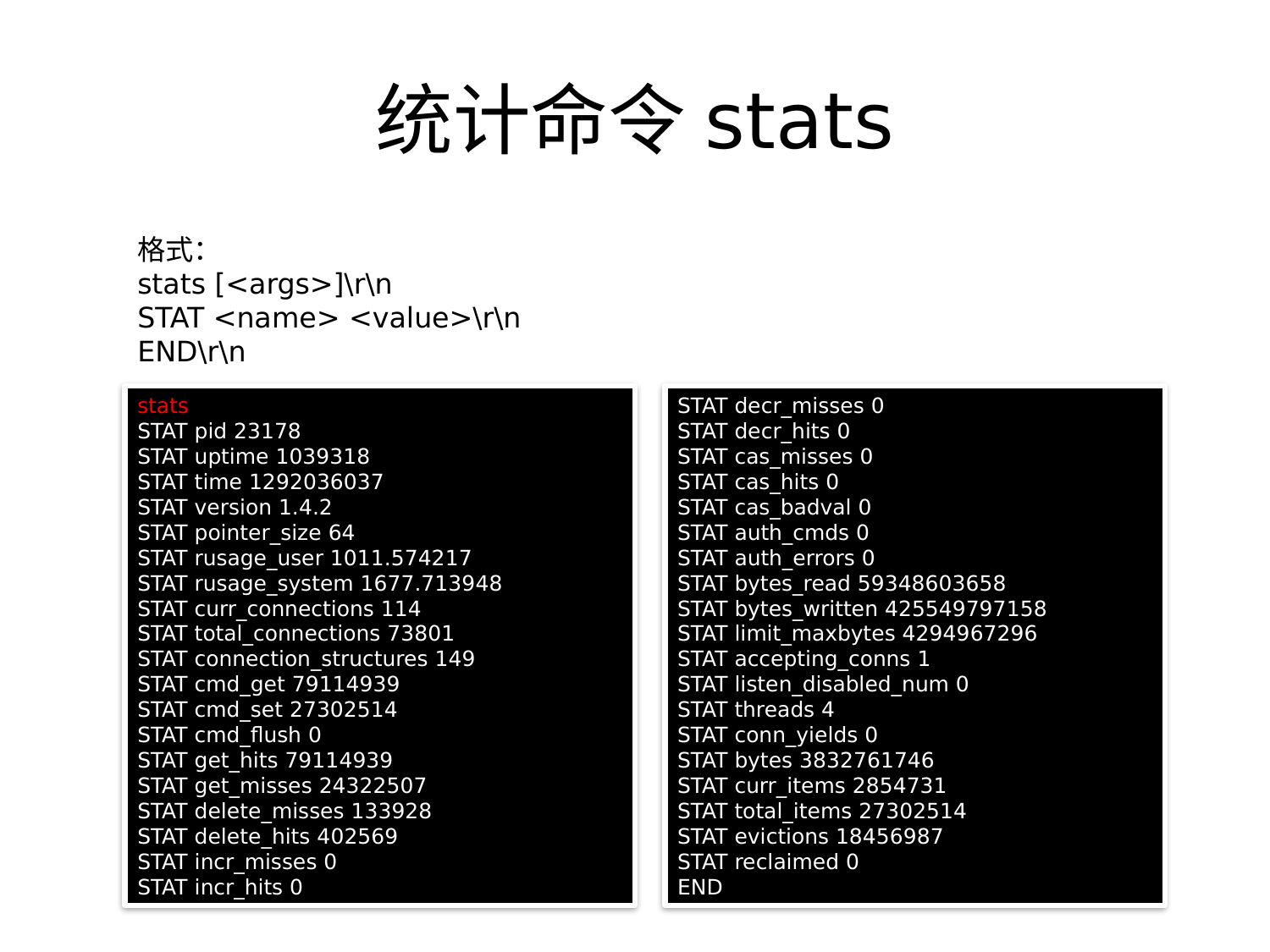

# 统计命令stats
格式：
stats [<args>]\r\n
STAT <name> <value>\r\n
END\r\n
stats
STAT pid 23178
STAT uptime 1039318
STAT time 1292036037
STAT version 1.4.2
STAT pointer_size 64
STAT rusage_user 1011.574217
STAT rusage_system 1677.713948
STAT curr_connections 114
STAT total_connections 73801
STAT connection_structures 149
STAT cmd_get 79114939
STAT cmd_set 27302514
STAT cmd_flush 0
STAT get_hits 79114939
STAT get_misses 24322507
STAT delete_misses 133928
STAT delete_hits 402569
STAT incr_misses 0
STAT incr_hits 0
STAT decr_misses 0
STAT decr_hits 0
STAT cas_misses 0
STAT cas_hits 0
STAT cas_badval 0
STAT auth_cmds 0
STAT auth_errors 0
STAT bytes_read 59348603658
STAT bytes_written 425549797158
STAT limit_maxbytes 4294967296
STAT accepting_conns 1
STAT listen_disabled_num 0
STAT threads 4
STAT conn_yields 0
STAT bytes 3832761746
STAT curr_items 2854731
STAT total_items 27302514
STAT evictions 18456987
STAT reclaimed 0
END